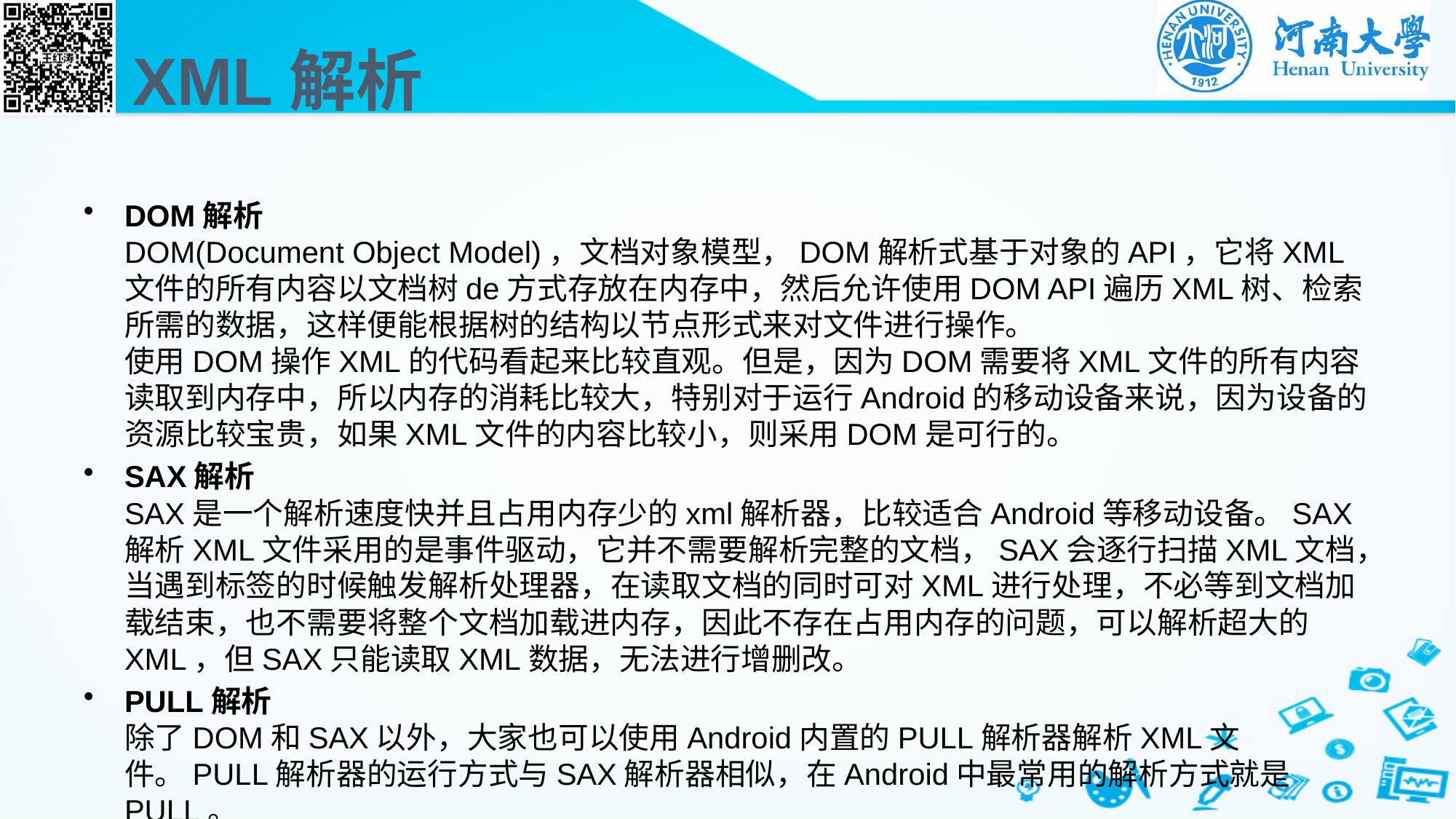

# XML解析
DOM解析
DOM(Document Object Model)，文档对象模型，DOM解析式基于对象的API，它将XML文件的所有内容以文档树de方式存放在内存中，然后允许使用DOM API遍历XML树、检索所需的数据，这样便能根据树的结构以节点形式来对文件进行操作。
使用DOM操作XML的代码看起来比较直观。但是，因为DOM需要将XML文件的所有内容读取到内存中，所以内存的消耗比较大，特别对于运行Android的移动设备来说，因为设备的资源比较宝贵，如果XML文件的内容比较小，则采用DOM是可行的。
SAX解析
SAX是一个解析速度快并且占用内存少的xml解析器，比较适合Android等移动设备。SAX解析XML文件采用的是事件驱动，它并不需要解析完整的文档，SAX会逐行扫描XML文档，当遇到标签的时候触发解析处理器，在读取文档的同时可对XML进行处理，不必等到文档加载结束，也不需要将整个文档加载进内存，因此不存在占用内存的问题，可以解析超大的XML，但SAX只能读取XML数据，无法进行增删改。
PULL解析
除了DOM和SAX以外，大家也可以使用Android内置的PULL解析器解析XML文件。PULL解析器的运行方式与SAX解析器相似，在Android中最常用的解析方式就是PULL。